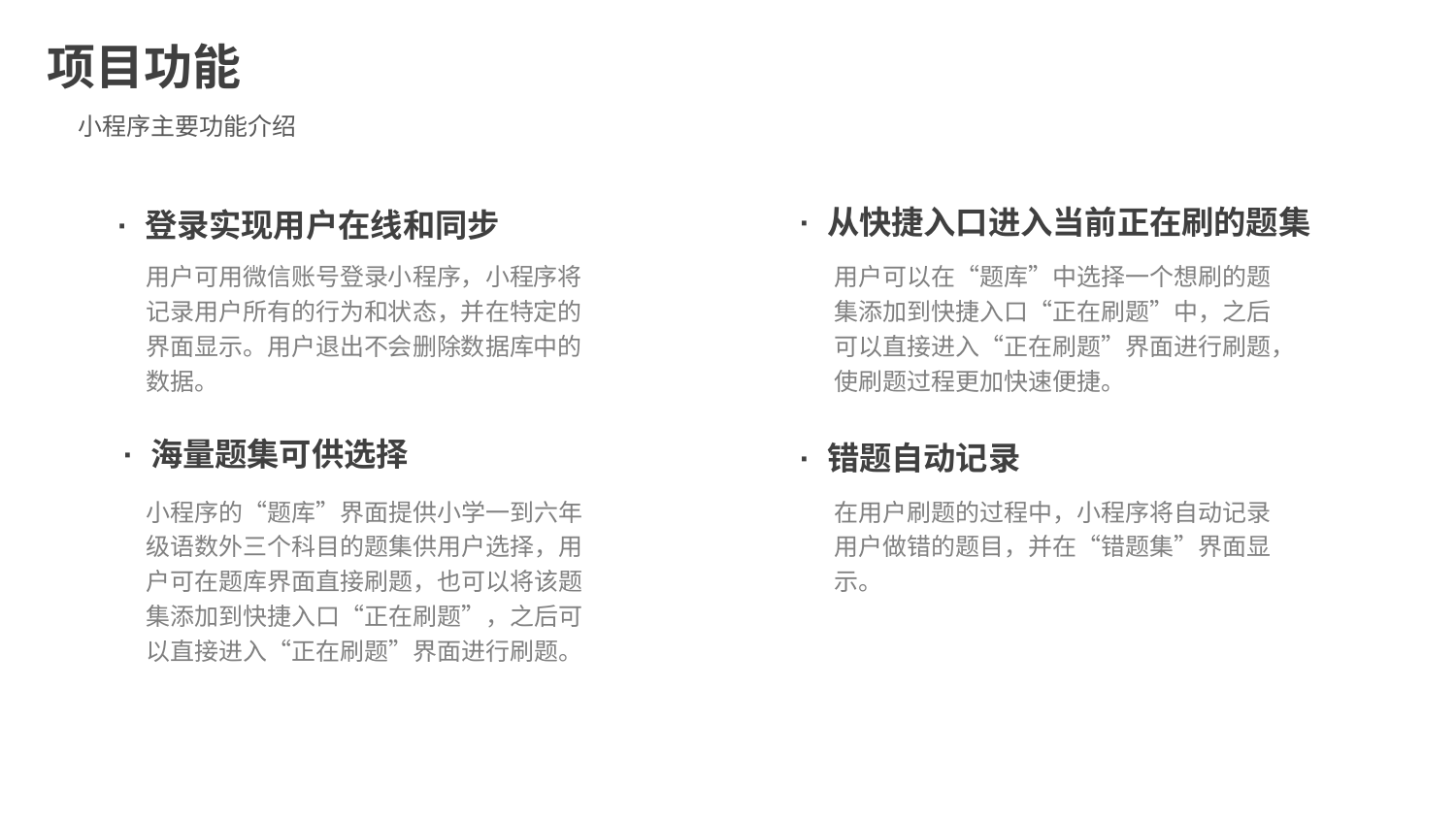

项目功能
小程序主要功能介绍
· 从快捷入口进入当前正在刷的题集
· 登录实现用户在线和同步
用户可用微信账号登录小程序，小程序将记录用户所有的行为和状态，并在特定的界面显示。用户退出不会删除数据库中的数据。
用户可以在“题库”中选择一个想刷的题集添加到快捷入口“正在刷题”中，之后可以直接进入“正在刷题”界面进行刷题，使刷题过程更加快速便捷。
· 海量题集可供选择
· 错题自动记录
小程序的“题库”界面提供小学一到六年级语数外三个科目的题集供用户选择，用户可在题库界面直接刷题，也可以将该题集添加到快捷入口“正在刷题”，之后可以直接进入“正在刷题”界面进行刷题。
在用户刷题的过程中，小程序将自动记录用户做错的题目，并在“错题集”界面显示。